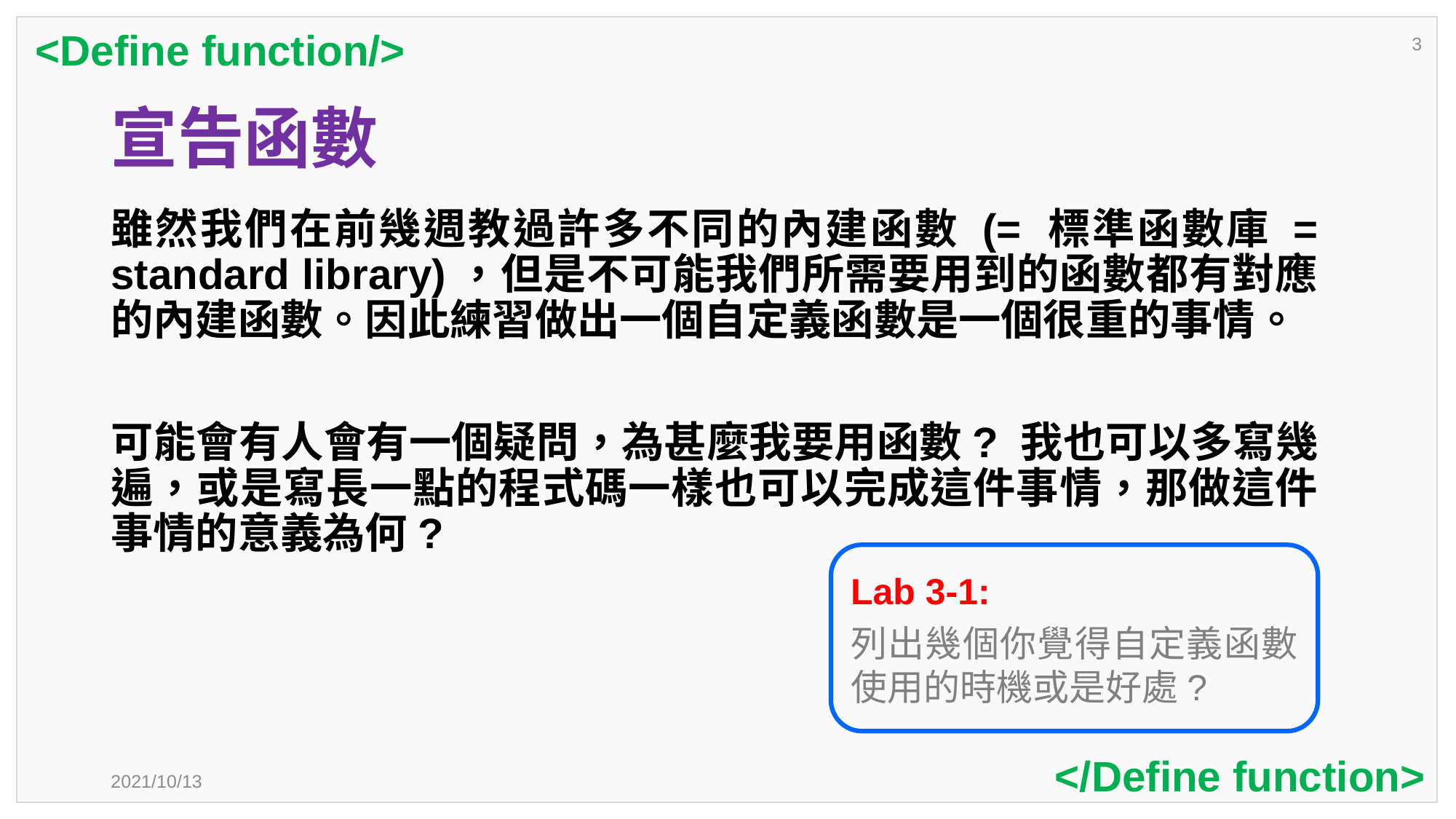

<Define function/>
3
# 宣告函數
雖然我們在前幾週教過許多不同的內建函數 (= 標準函數庫 = standard library)，但是不可能我們所需要用到的函數都有對應的內建函數。因此練習做出一個自定義函數是一個很重的事情。

可能會有人會有一個疑問，為甚麼我要用函數? 我也可以多寫幾遍，或是寫長一點的程式碼一樣也可以完成這件事情，那做這件事情的意義為何?
Lab 3-1:
列出幾個你覺得自定義函數使用的時機或是好處?
</Define function>
2021/10/13